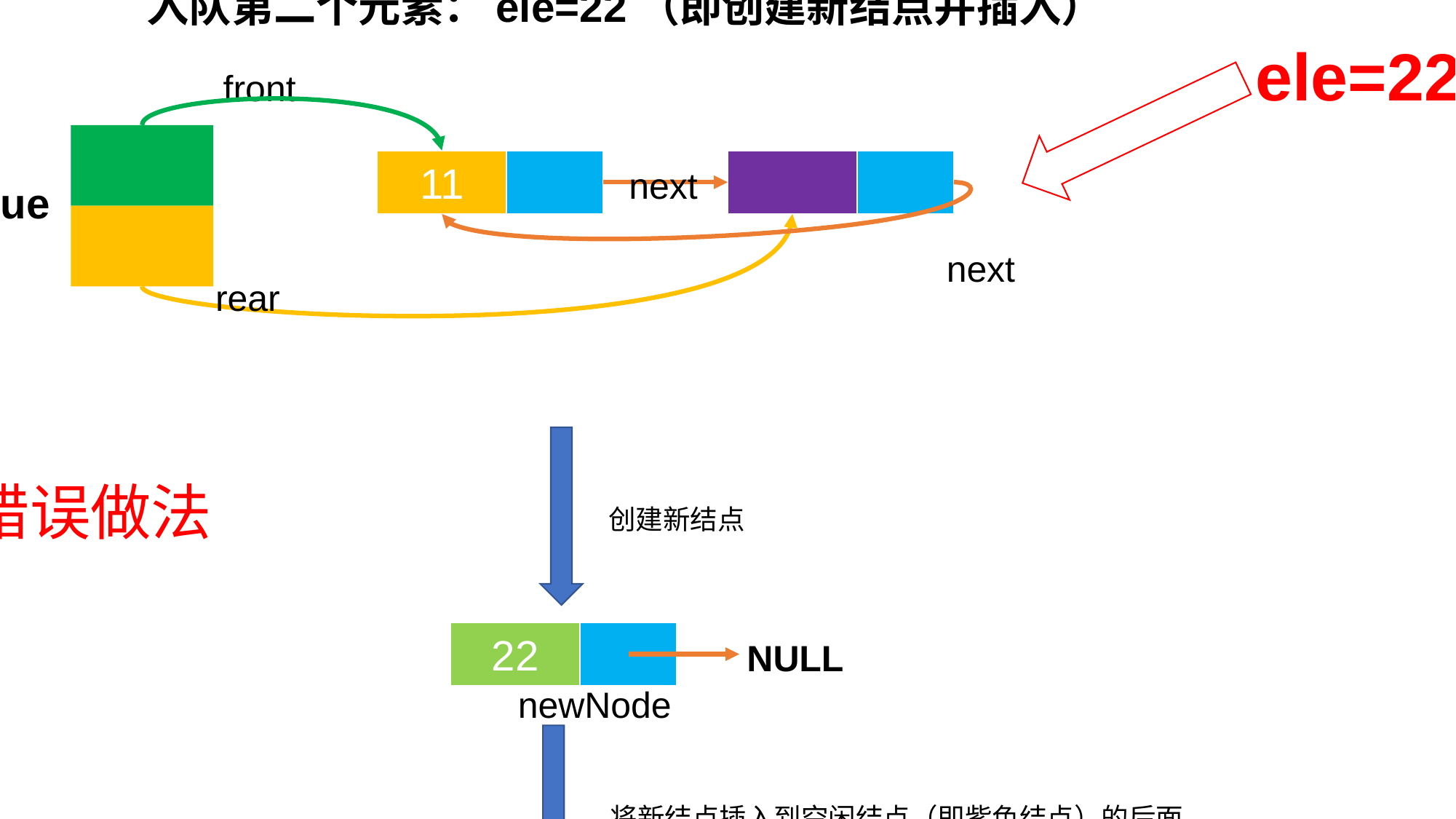

入队第二个元素：ele=22（即创建新结点并插入）
ele=22
front

11

next
queue
next
rear

错误做法
创建新结点
22

NULL
newNode

将新结点插入到空闲结点（即紫色结点）的后面
front

11

next
queue
next
rear
22

NULL
newNode

注：虚线表示已经断开的连接
②queue->front=newNode
front

11

next
queue
next
rear
①newNode->next=queue->rear
next
③queue->rear->next=queue->front
22

NULL
newNode